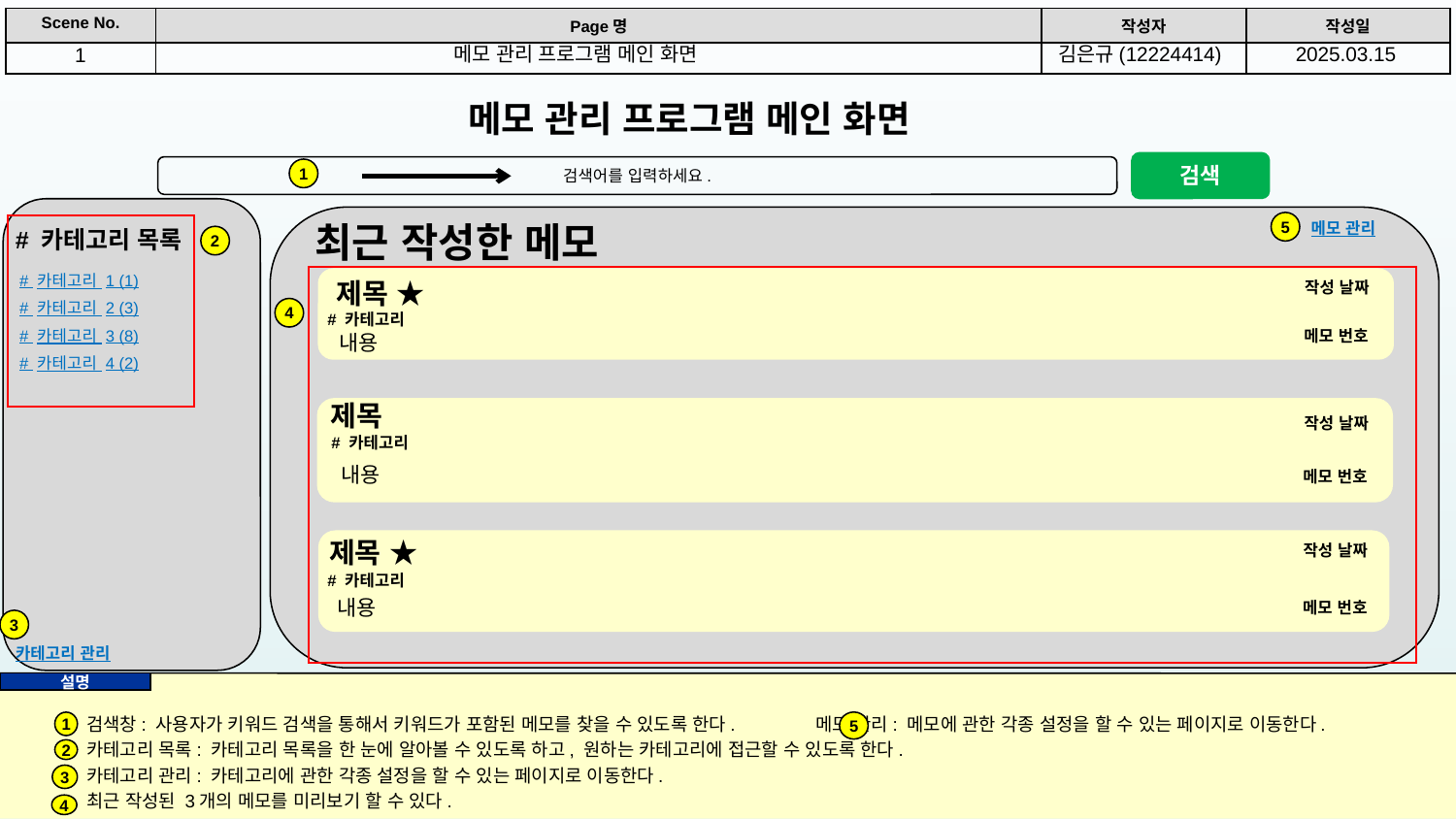

메모 관리 프로그램 메인 화면
김은규(12224414)
2025.03.15
1
	                                          메모 관리 프로그램 메인 화면
검색
검색어를 입력하세요.
1

최근 작성한 메모
메모 관리
5

# 카테고리 목록
2
# 카테고리 1 (1)
# 카테고리 2 (3)
# 카테고리 3 (8)
# 카테고리 4 (2)

제목 ★

작성 날짜
4
# 카테고리
메모 번호
내용
제목

작성 날짜
# 카테고리
내용
메모 번호
제목 ★

작성 날짜
# 카테고리
내용
메모 번호
3
카테고리 관리
 검색창: 사용자가 키워드 검색을 통해서 키워드가 포함된 메모를 찾을 수 있도록 한다.               메모 관리: 메모에 관한 각종 설정을 할 수 있는 페이지로 이동한다.
 카테고리 목록: 카테고리 목록을 한 눈에 알아볼 수 있도록 하고, 원하는 카테고리에 접근할 수 있도록 한다.
 카테고리 관리: 카테고리에 관한 각종 설정을 할 수 있는 페이지로 이동한다.
 최근 작성된 3개의 메모를 미리보기 할 수 있다.
5
1
2
3
4